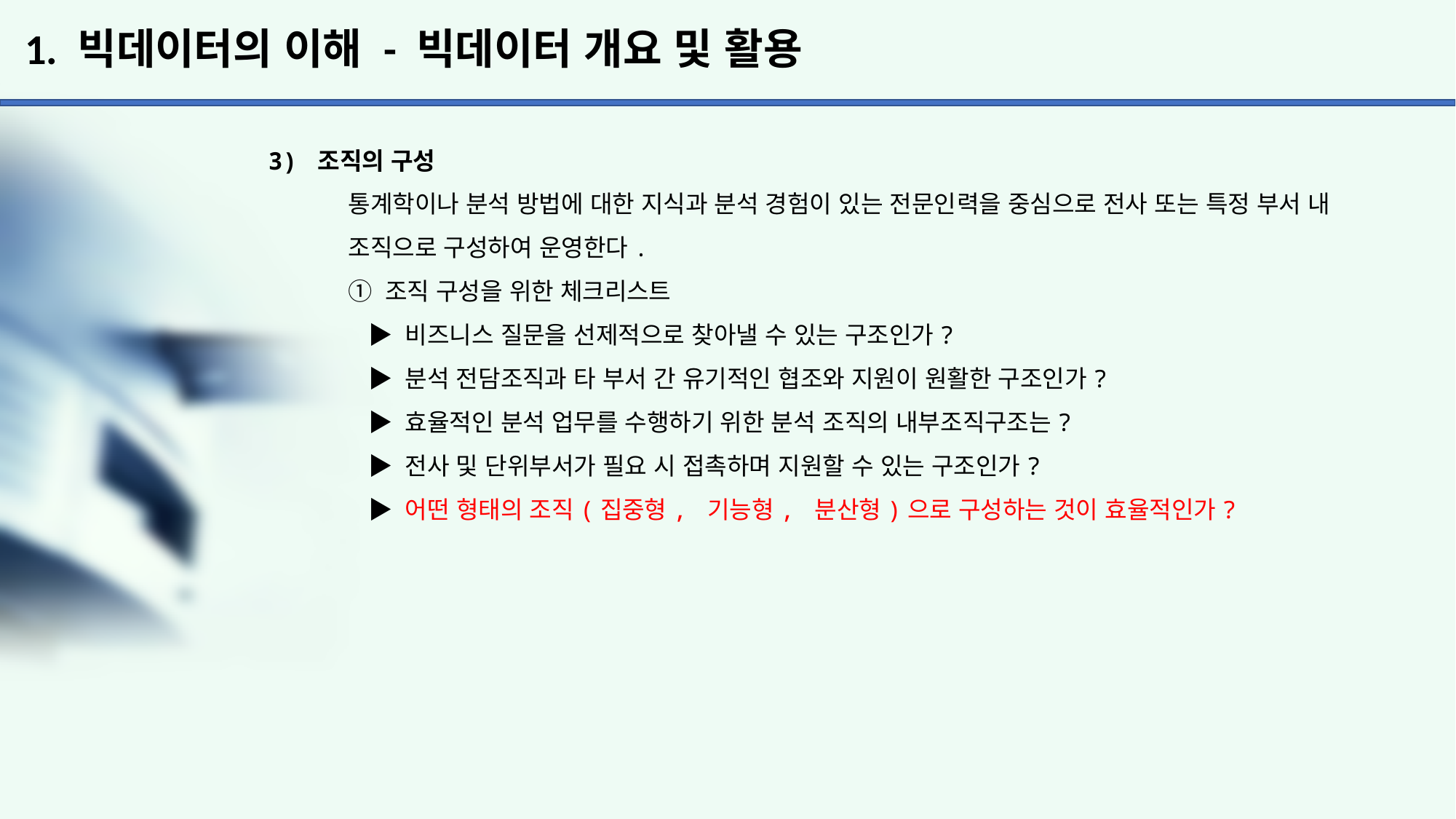

# 1. 빅데이터의 이해 - 빅데이터 개요 및 활용
	  3) 조직의 구성
		통계학이나 분석 방법에 대한 지식과 분석 경험이 있는 전문인력을 중심으로 전사 또는 특정 부서 내
		조직으로 구성하여 운영한다.
		① 조직 구성을 위한 체크리스트
		   ▶ 비즈니스 질문을 선제적으로 찾아낼 수 있는 구조인가?
		   ▶ 분석 전담조직과 타 부서 간 유기적인 협조와 지원이 원활한 구조인가?
		   ▶ 효율적인 분석 업무를 수행하기 위한 분석 조직의 내부조직구조는?
		   ▶ 전사 및 단위부서가 필요 시 접촉하며 지원할 수 있는 구조인가?
		   ▶ 어떤 형태의 조직(집중형, 기능형, 분산형)으로 구성하는 것이 효율적인가?